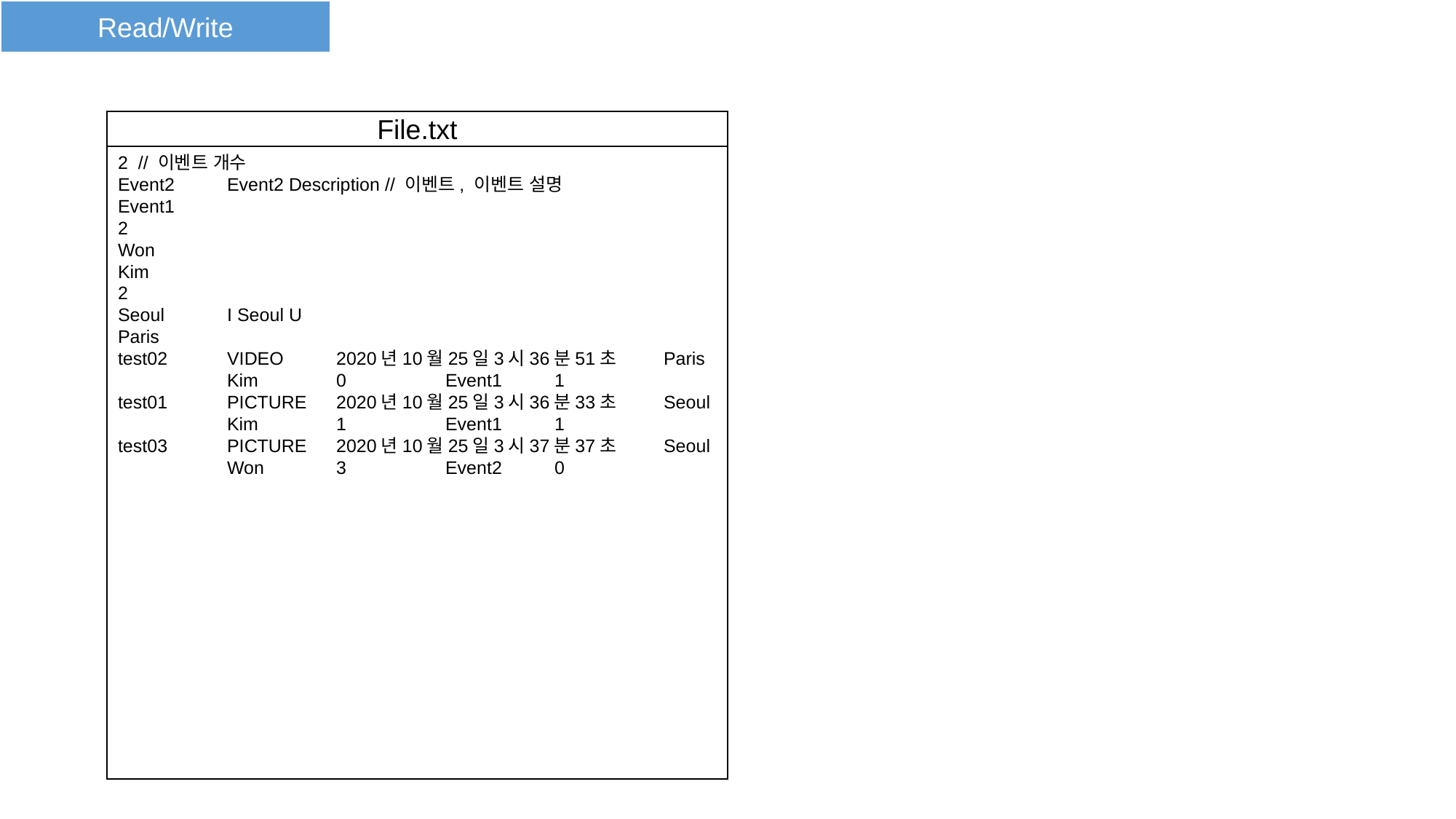

Read/Write
File.txt
2  // 이벤트 개수
Event2	Event2 Description // 이벤트, 이벤트 설명
Event1
2
Won
Kim
2
Seoul	I Seoul U
Paris
test02	VIDEO	2020년10월25일3시36분51초	Paris	Kim	0	Event1	1
test01	PICTURE	2020년10월25일3시36분33초	Seoul	Kim	1	Event1	1
test03	PICTURE	2020년10월25일3시37분37초	Seoul	Won	3	Event2	0